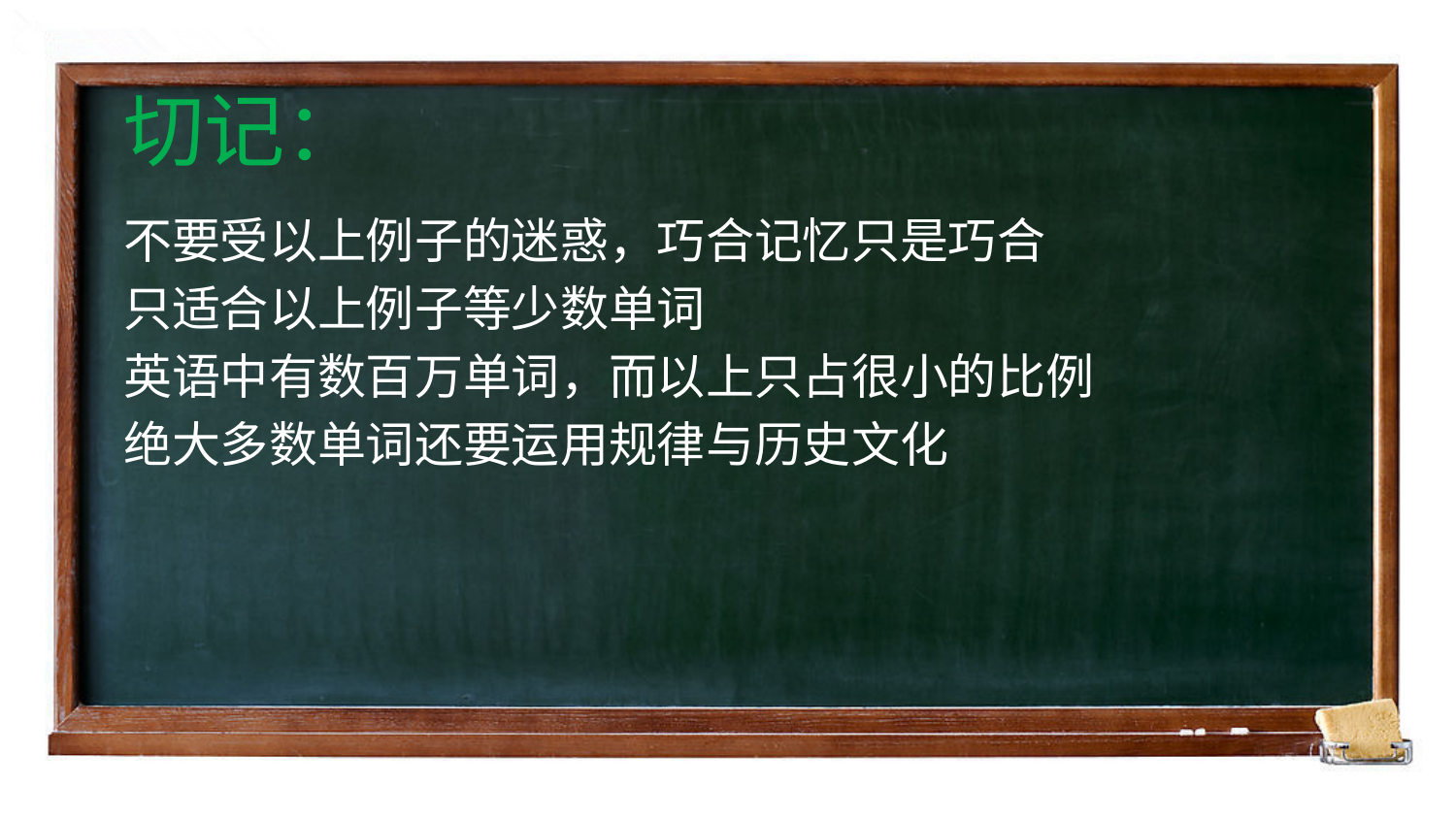

# 切记：
不要受以上例子的迷惑，巧合记忆只是巧合
只适合以上例子等少数单词
英语中有数百万单词，而以上只占很小的比例
绝大多数单词还要运用规律与历史文化